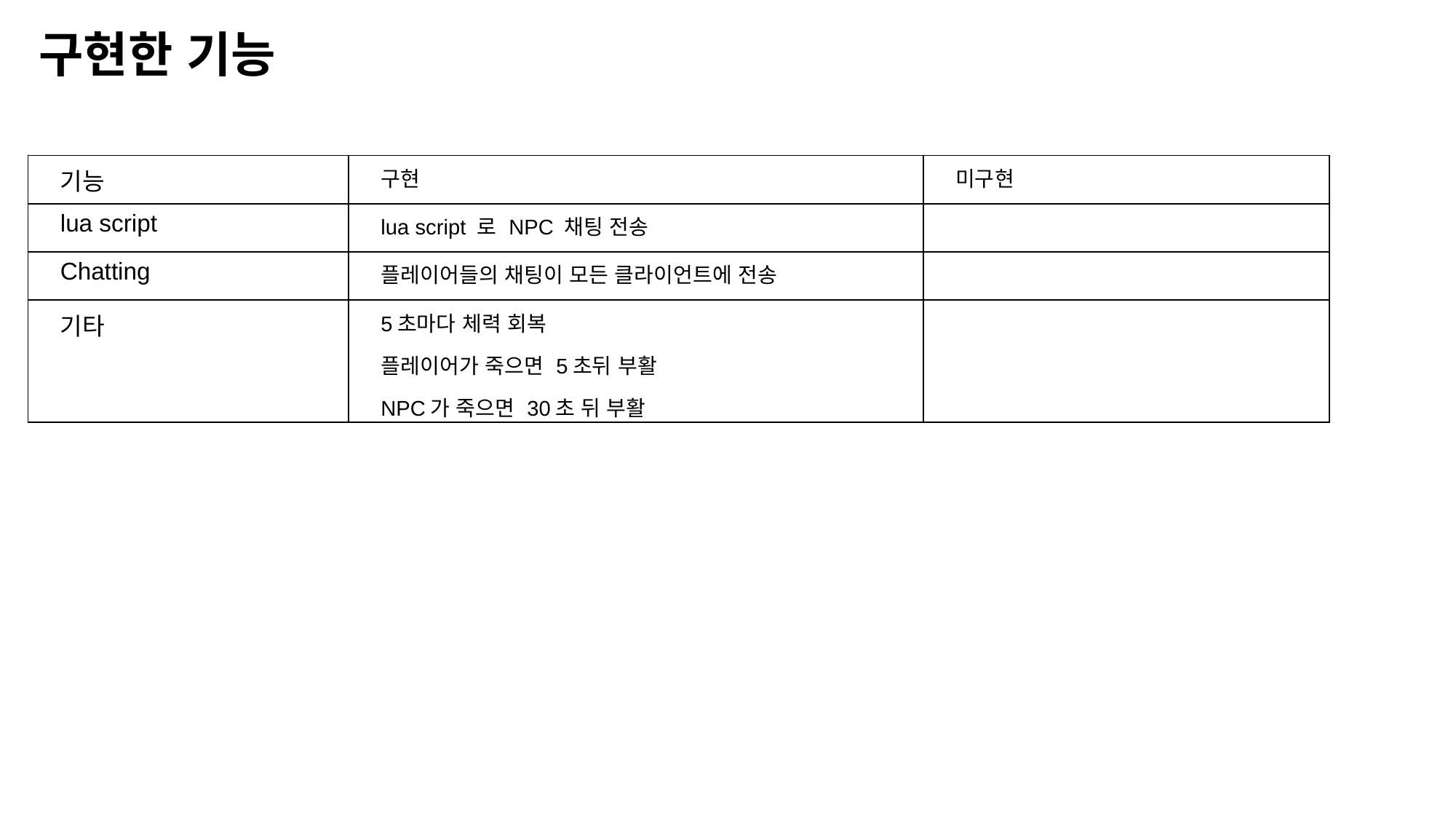

구현한 기능
| 기능 | 구현 | 미구현 |
| --- | --- | --- |
| lua script | lua script 로 NPC 채팅 전송 |  |
| Chatting | 플레이어들의 채팅이 모든 클라이언트에 전송 |  |
| 기타 | 5초마다 체력 회복 플레이어가 죽으면 5초뒤 부활 NPC가 죽으면 30초 뒤 부활 |  |